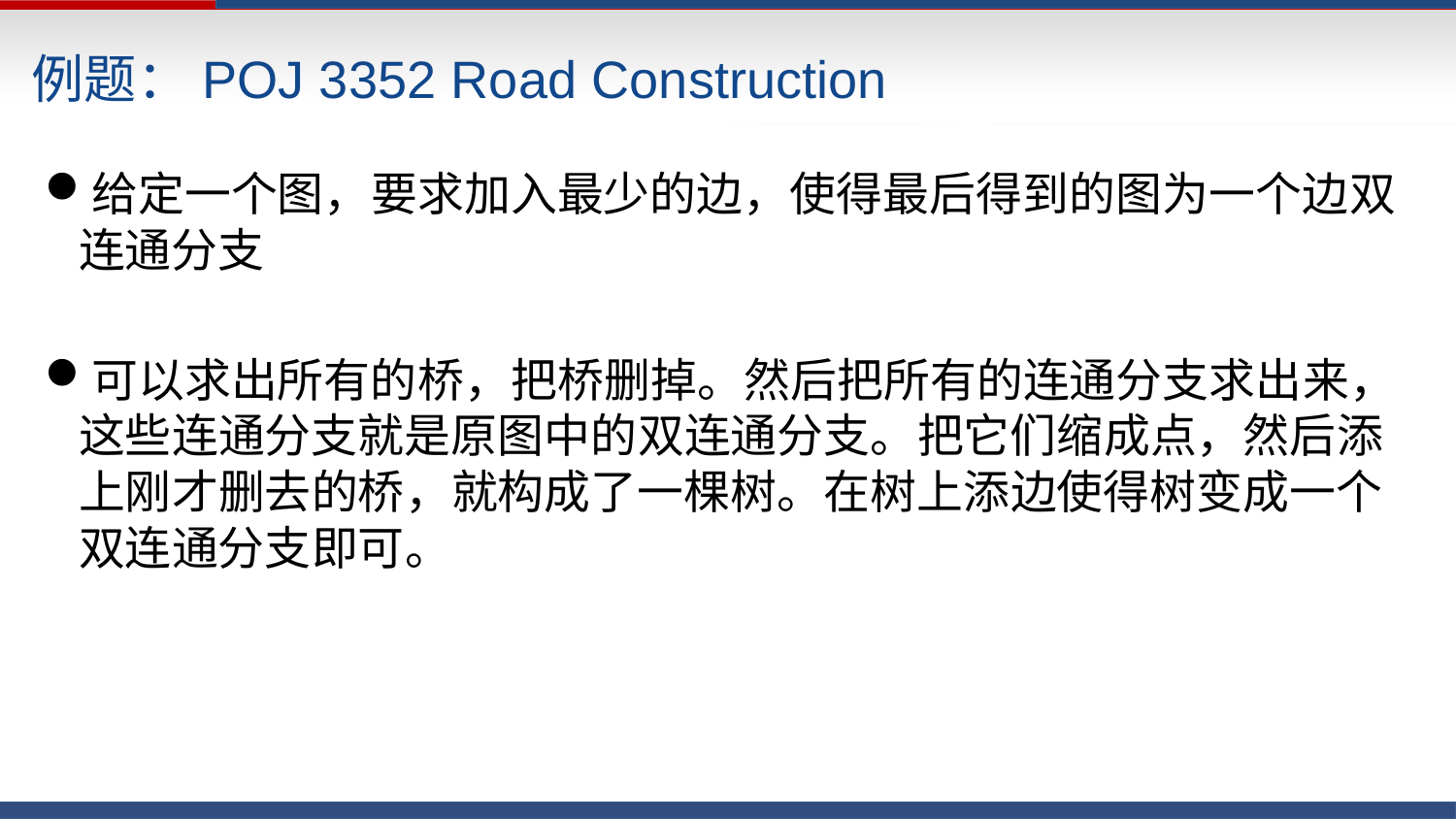

例题：POJ 3352 Road Construction
给定一个图，要求加入最少的边，使得最后得到的图为一个边双连通分支

可以求出所有的桥，把桥删掉。然后把所有的连通分支求出来，这些连通分支就是原图中的双连通分支。把它们缩成点，然后添上刚才删去的桥，就构成了一棵树。在树上添边使得树变成一个双连通分支即可。